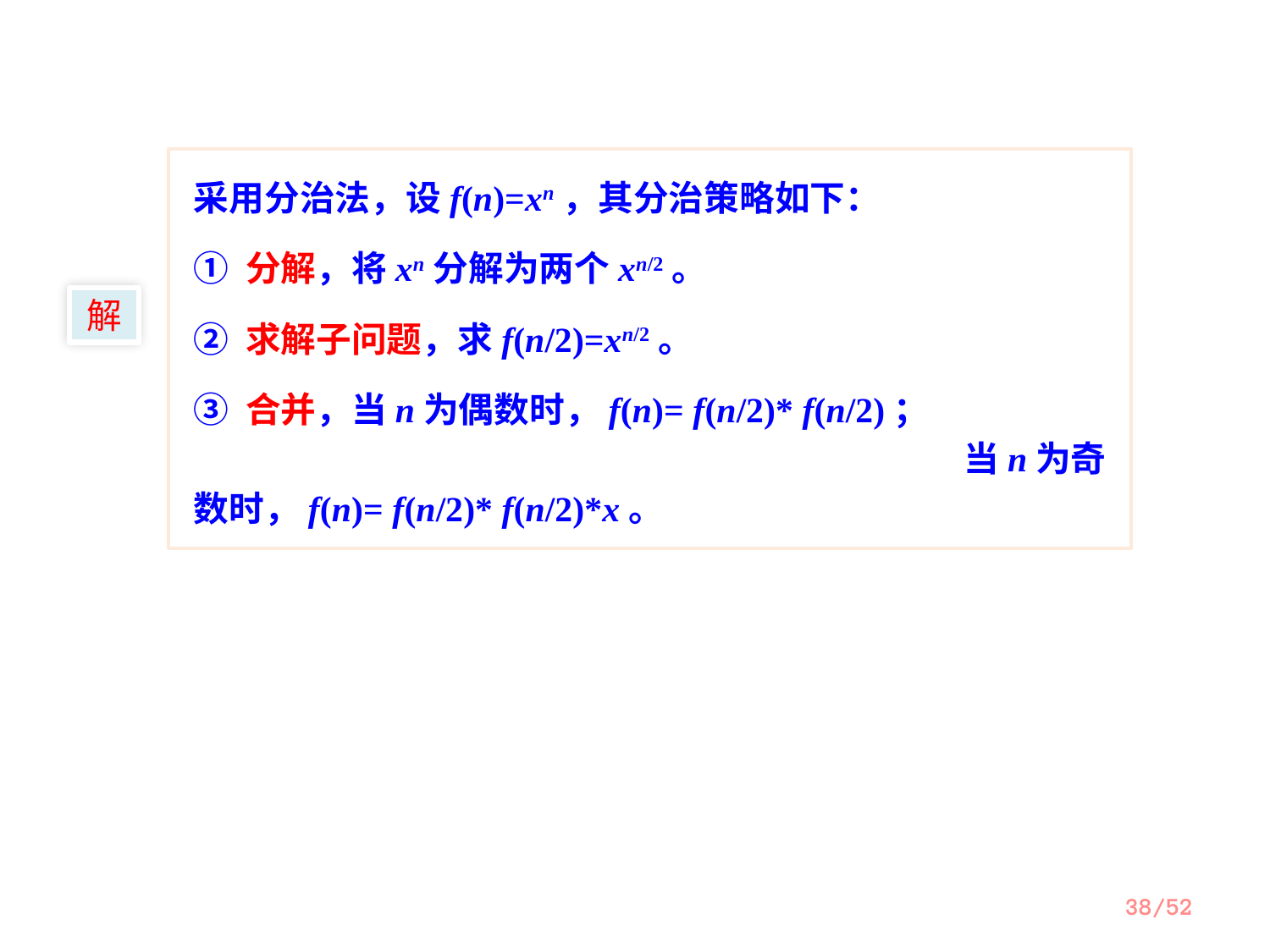

采用分治法，设f(n)=xn，其分治策略如下：
① 分解，将xn分解为两个xn/2。
② 求解子问题，求f(n/2)=xn/2。
③ 合并，当n为偶数时，f(n)= f(n/2)* f(n/2)；								 当n为奇数时，f(n)= f(n/2)* f(n/2)*x。
解
38/52